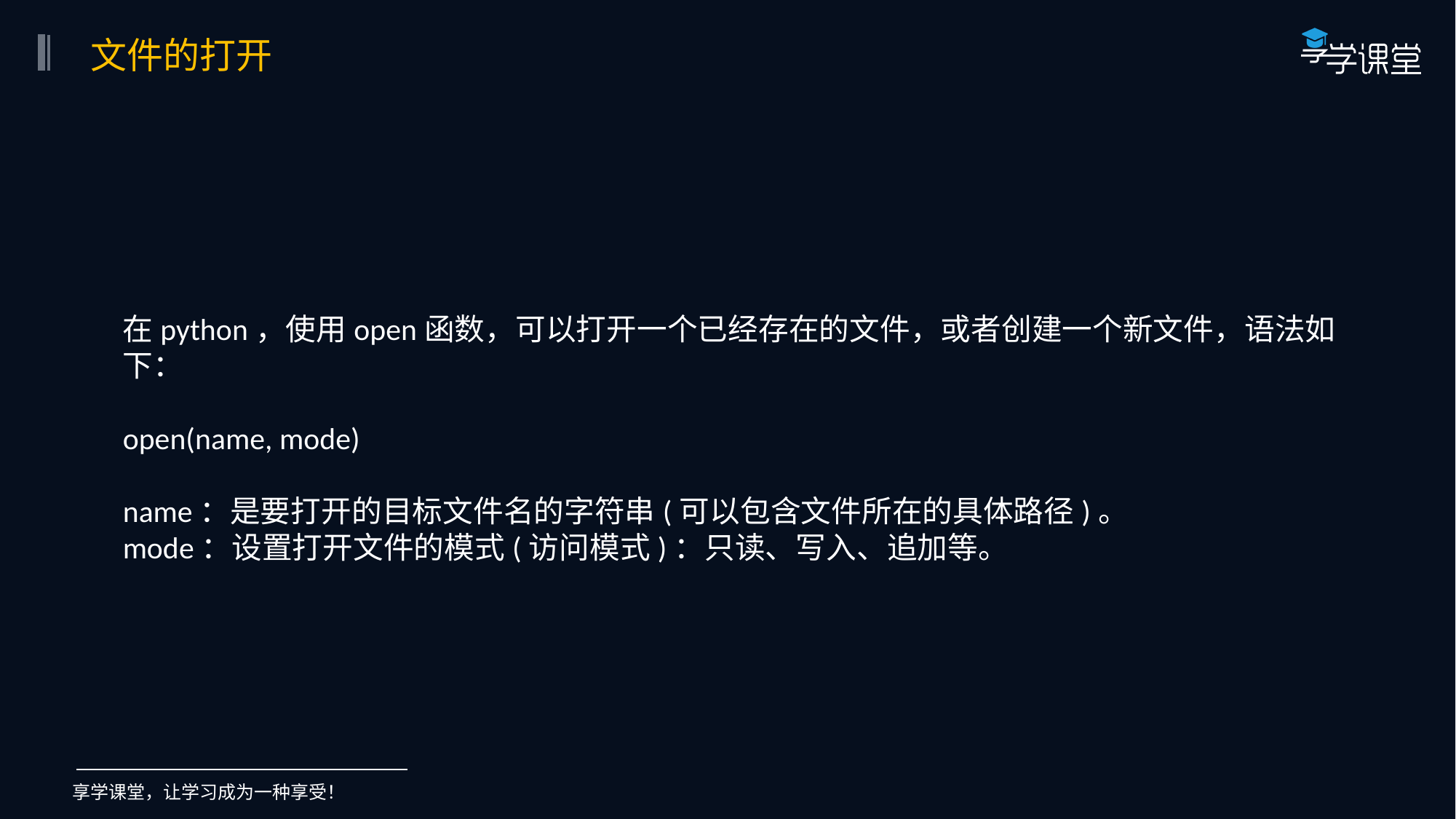

文件的打开
在python，使⽤open函数，可以打开⼀个已经存在的⽂件，或者创建⼀个新⽂件，语法如下：

open(name, mode)

name：是要打开的⽬标⽂件名的字符串(可以包含⽂件所在的具体路径)。
mode：设置打开⽂件的模式(访问模式)：只读、写⼊、追加等。